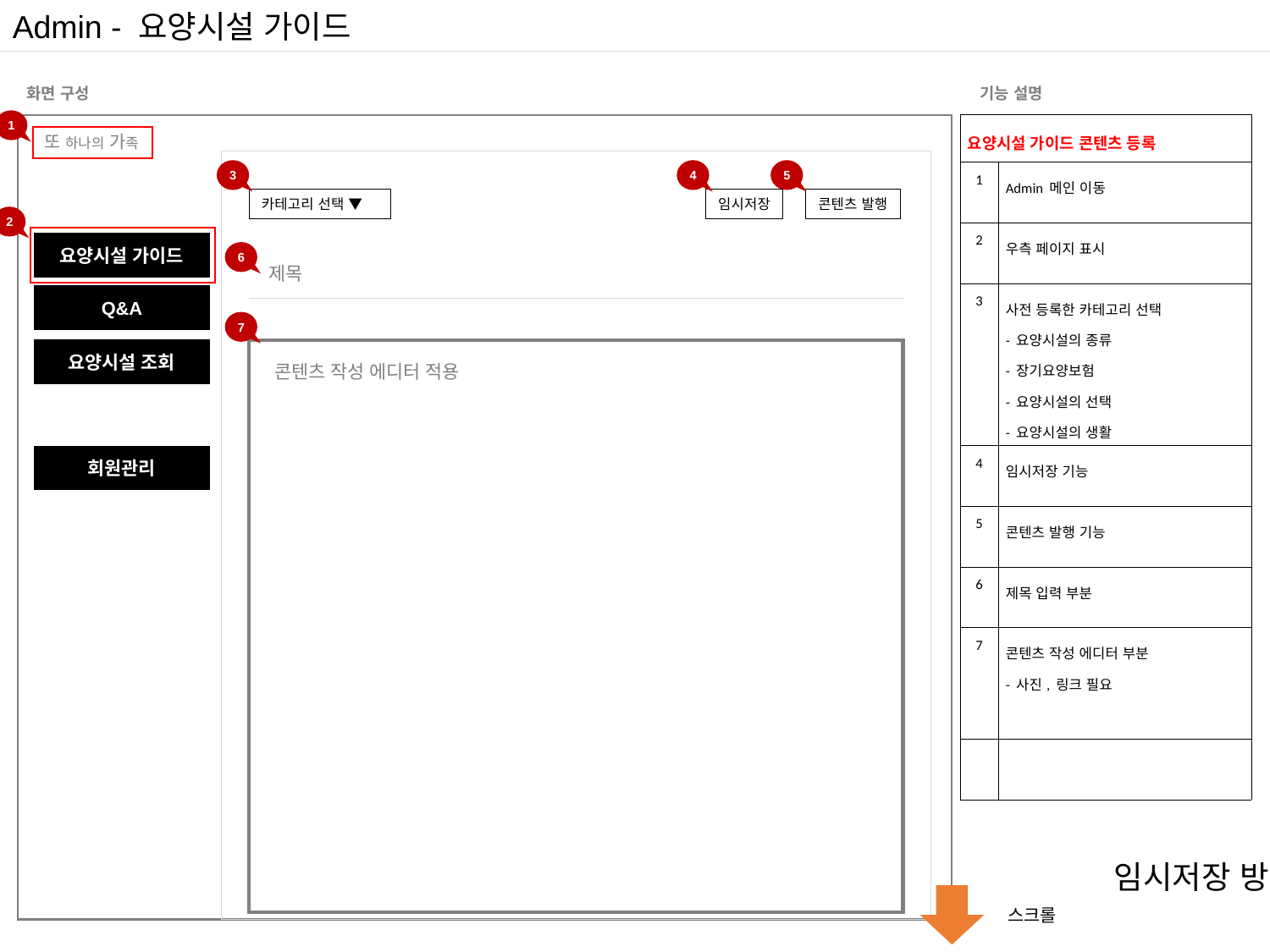

Admin - 요양시설 가이드
화면 구성
기능 설명
1

| 요양시설 가이드 콘텐츠 등록 |  |
| --- | --- |
| 1 | Admin 메인 이동 |
| 2 | 우측 페이지 표시 |
| 3 | 사전 등록한 카테고리 선택 - 요양시설의 종류 - 장기요양보험 - 요양시설의 선택 - 요양시설의 생활 |
| 4 | 임시저장 기능 |
| 5 | 콘텐츠 발행 기능 |
| 6 | 제목 입력 부분 |
| 7 | 콘텐츠 작성 에디터 부분 - 사진, 링크 필요 |
|  |  |
또 하나의 가족

3
4
5
카테고리 선택 ▼
임시저장
콘텐츠 발행
2

요양시설 가이드
6
제목
Q&A
7

요양시설 조회
콘텐츠 작성 에디터 적용
회원관리
임시저장 방식 안내

스크롤